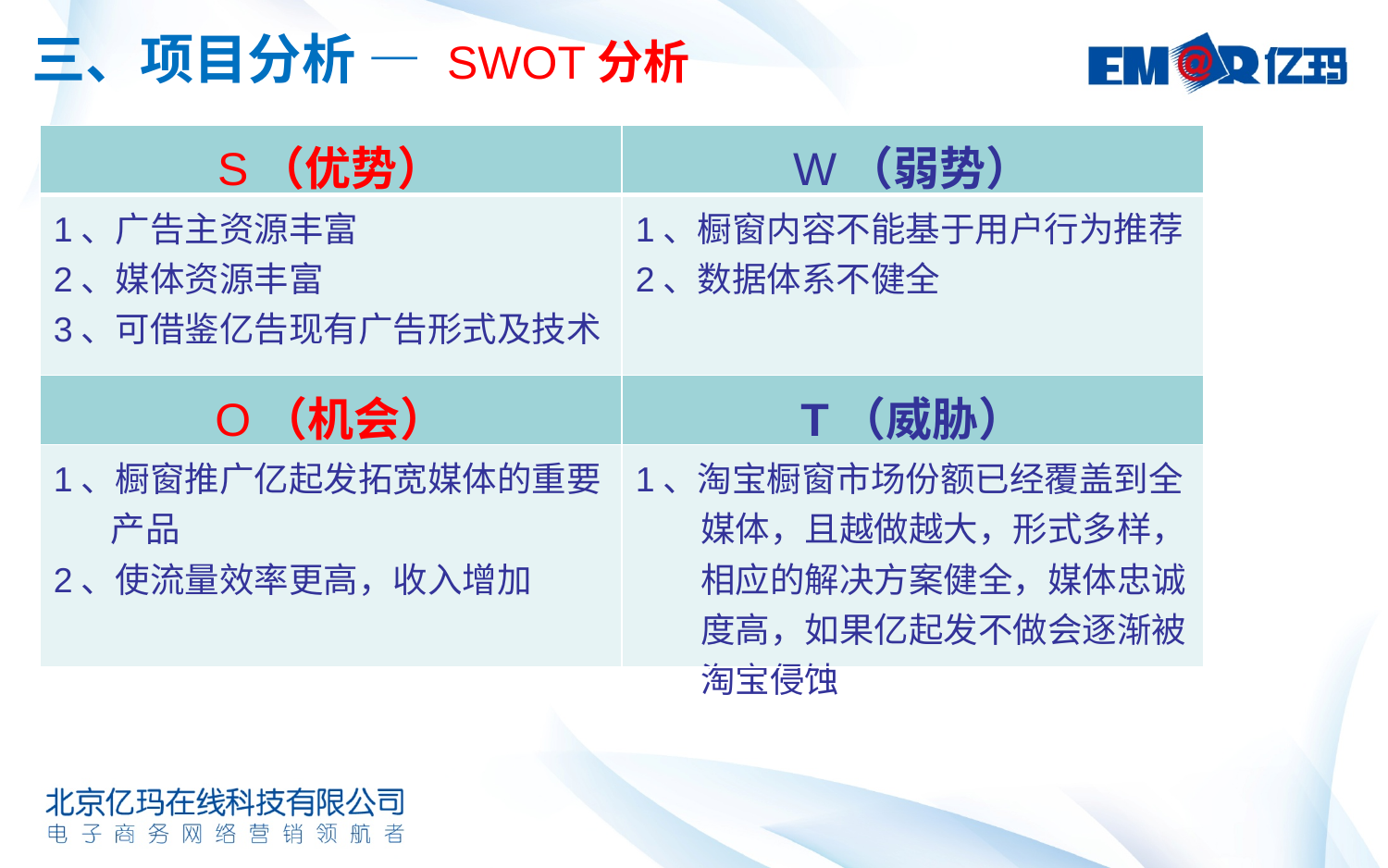

三、项目分析 — SWOT分析
| S（优势） | W（弱势） |
| --- | --- |
| 1、广告主资源丰富 2、媒体资源丰富 3、可借鉴亿告现有广告形式及技术 | 1、橱窗内容不能基于用户行为推荐 2、数据体系不健全 |
| O（机会） | T（威胁） |
| 1、橱窗推广亿起发拓宽媒体的重要 产品 2、使流量效率更高，收入增加 | 1、淘宝橱窗市场份额已经覆盖到全 媒体，且越做越大，形式多样， 相应的解决方案健全，媒体忠诚 度高，如果亿起发不做会逐渐被 淘宝侵蚀 |